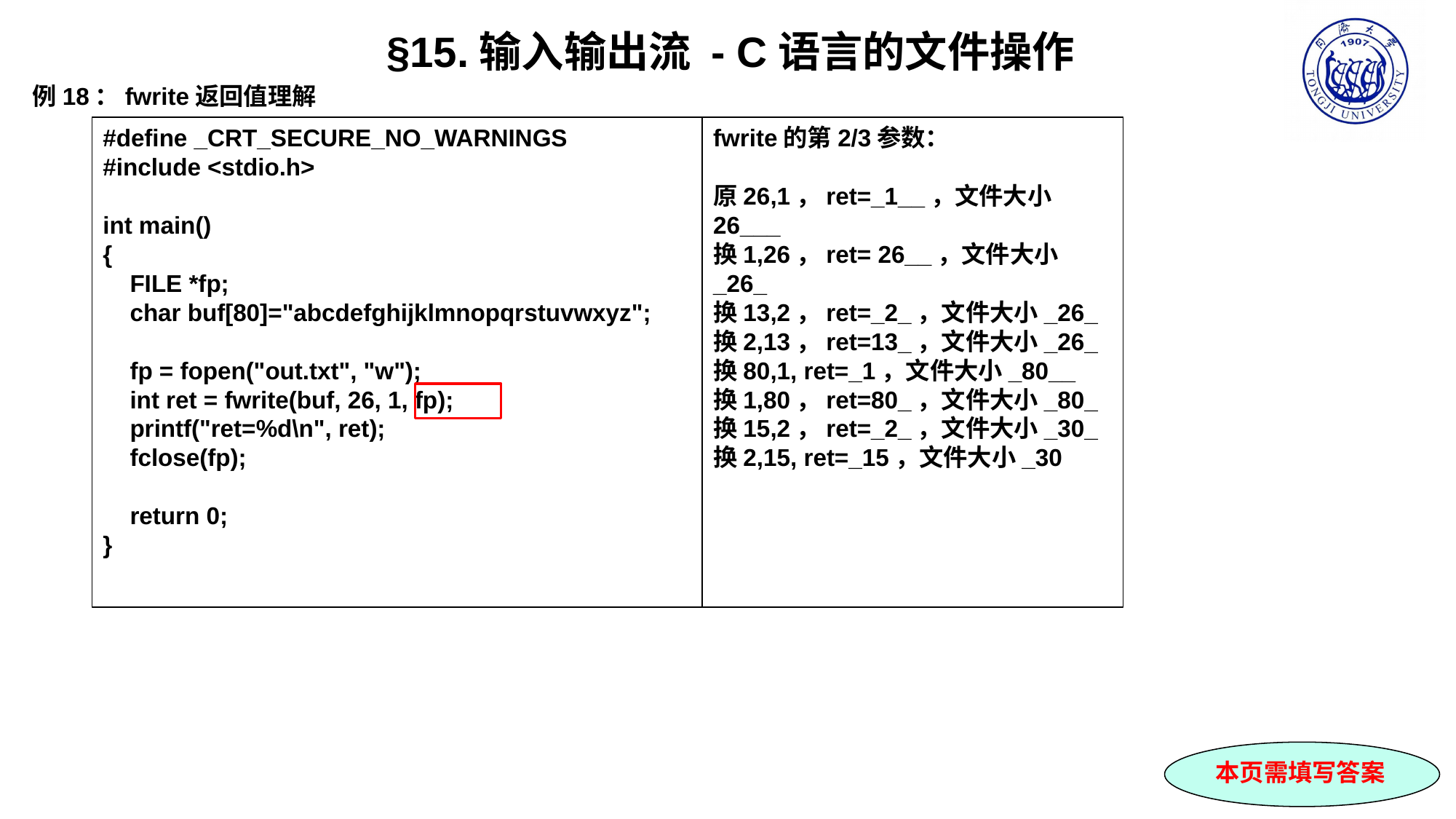

§15.输入输出流 - C语言的文件操作
例18：fwrite返回值理解
#define _CRT_SECURE_NO_WARNINGS
#include <stdio.h>

int main()
{
    FILE *fp;
    char buf[80]="abcdefghijklmnopqrstuvwxyz";

    fp = fopen("out.txt", "w");
    int ret = fwrite(buf, 26, 1, fp);
    printf("ret=%d\n", ret);
    fclose(fp);

    return 0;
}
fwrite的第2/3参数：

原26,1，ret=_1__，文件大小 26___
换1,26，ret= 26__，文件大小_26_
换13,2，ret=_2_，文件大小_26_
换2,13，ret=13_，文件大小_26_
换80,1, ret=_1，文件大小_80__
换1,80，ret=80_，文件大小_80_
换15,2，ret=_2_，文件大小_30_
换2,15, ret=_15，文件大小_30

本页需填写答案